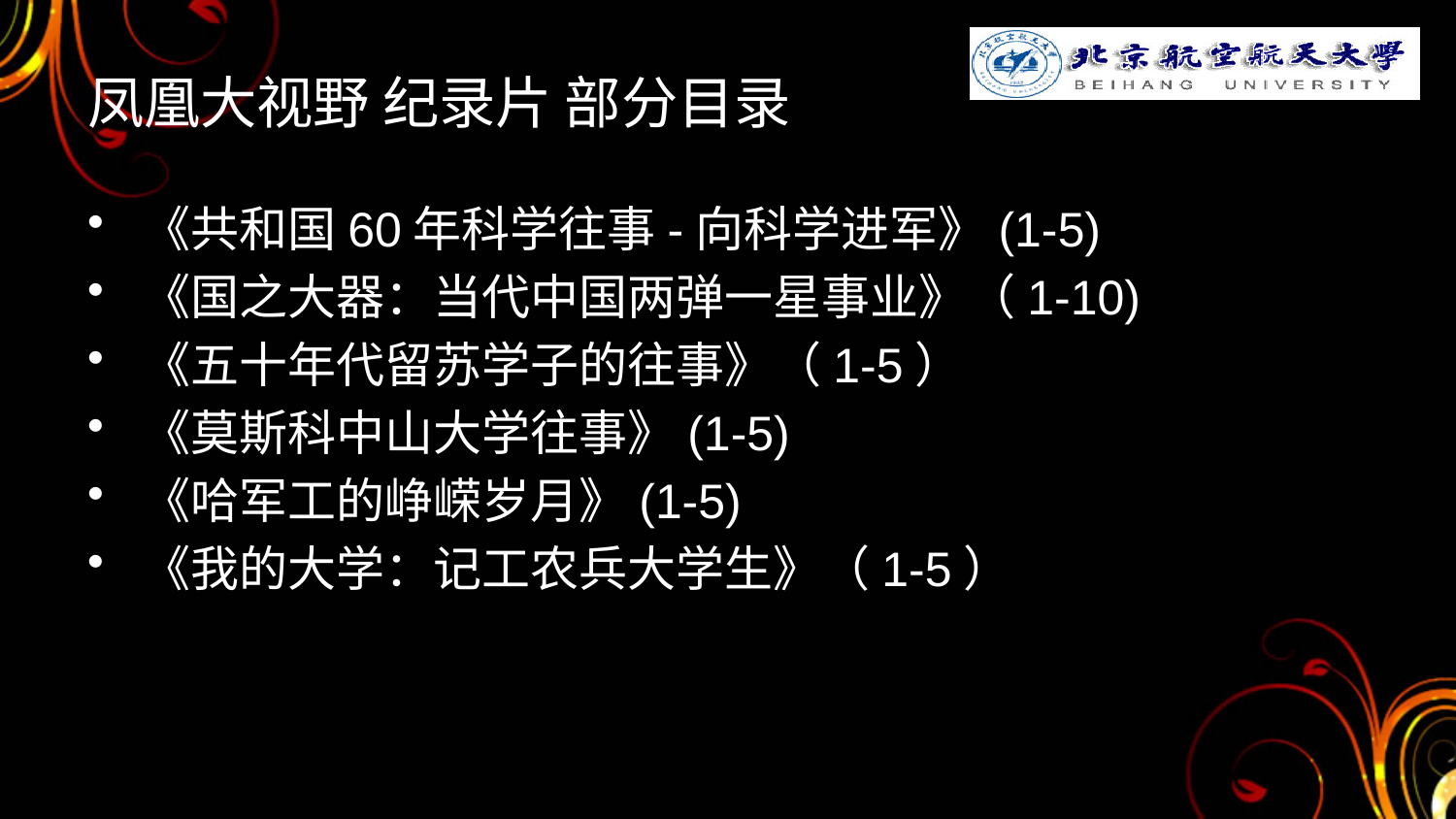

# 凤凰大视野 纪录片 部分目录
《共和国60年科学往事-向科学进军》(1-5)
《国之大器：当代中国两弹一星事业》（1-10)
《五十年代留苏学子的往事》（1-5）
《莫斯科中山大学往事》(1-5)
《哈军工的峥嵘岁月》(1-5)
《我的大学：记工农兵大学生》（1-5）